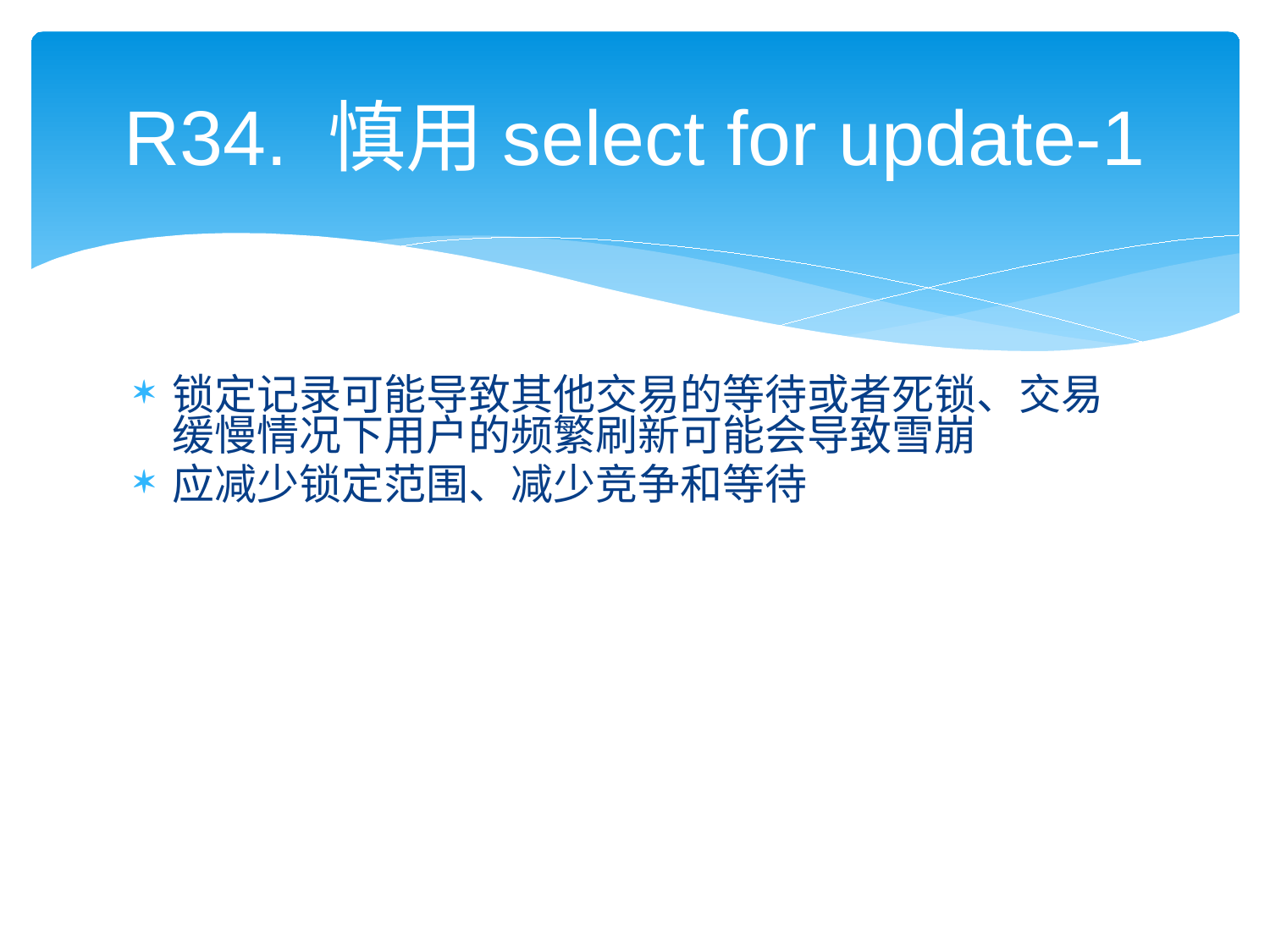

# R34. 慎用select for update-1
锁定记录可能导致其他交易的等待或者死锁、交易缓慢情况下用户的频繁刷新可能会导致雪崩
应减少锁定范围、减少竞争和等待